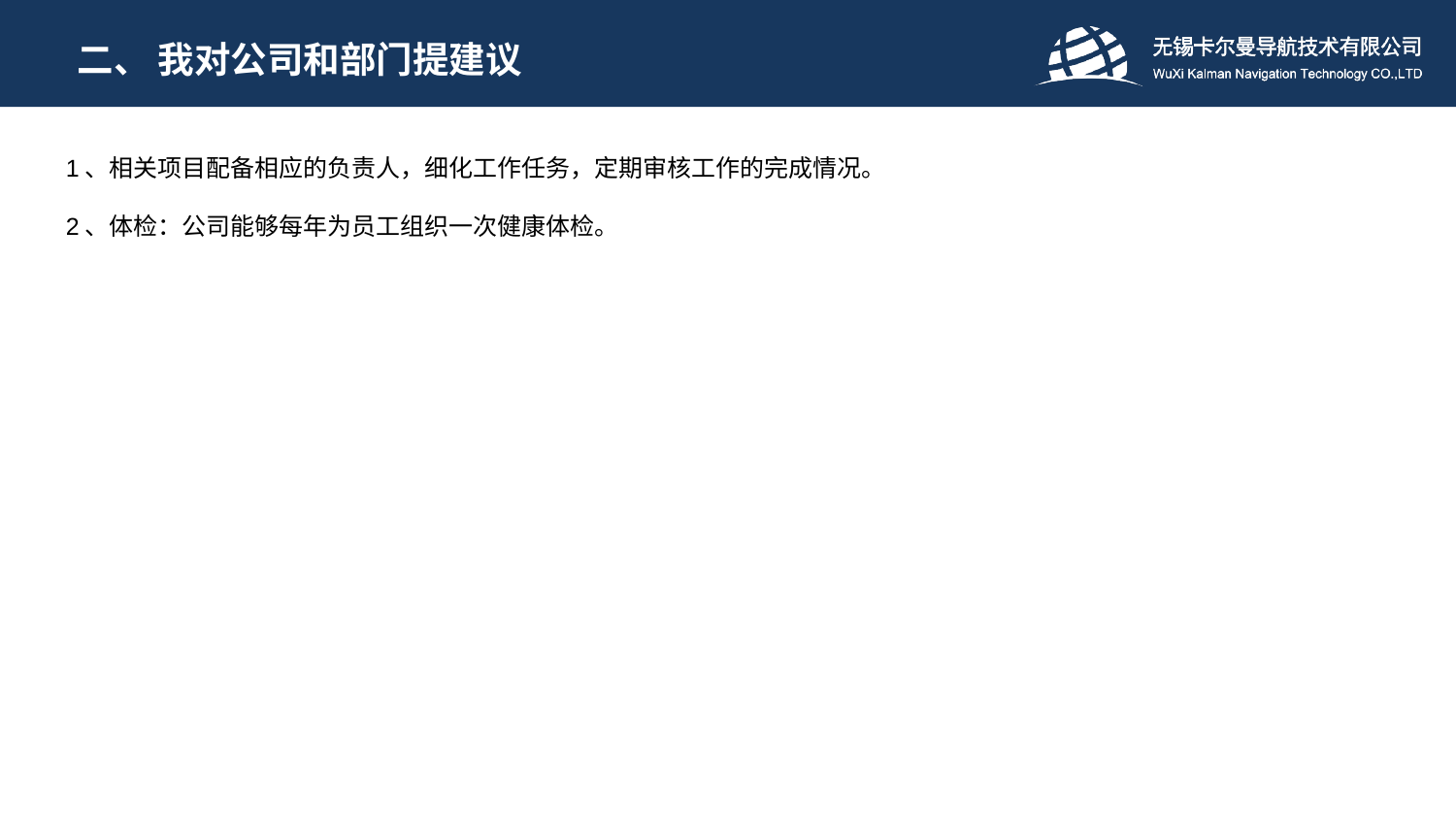

二、 我对公司和部门提建议
1、相关项目配备相应的负责人，细化工作任务，定期审核工作的完成情况。

2、体检：公司能够每年为员工组织一次健康体检。

4